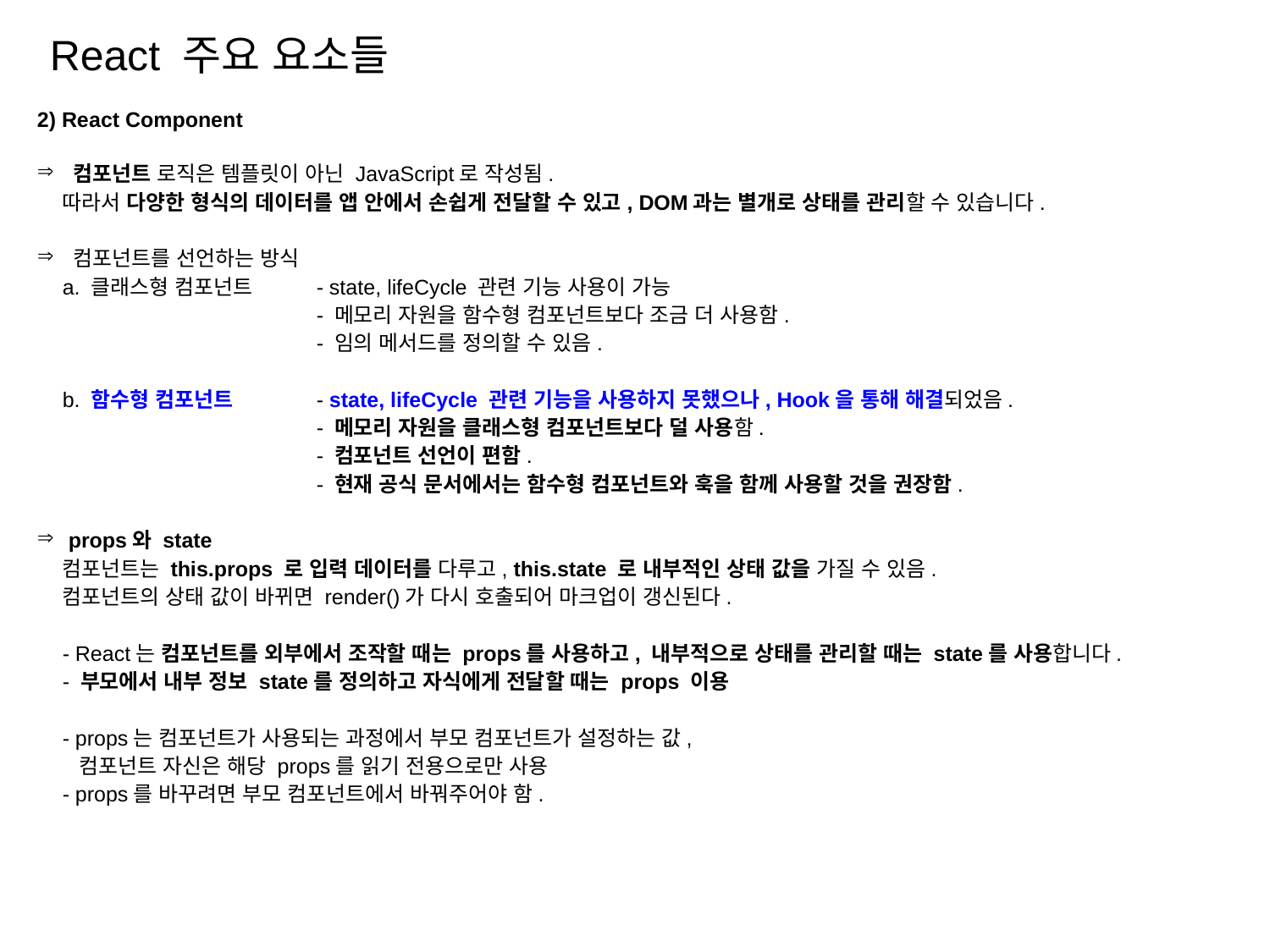

# React 주요 요소들
2) React Component
 컴포넌트 로직은 템플릿이 아닌 JavaScript로 작성됨.
따라서 다양한 형식의 데이터를 앱 안에서 손쉽게 전달할 수 있고, DOM과는 별개로 상태를 관리할 수 있습니다.

 컴포넌트를 선언하는 방식
a. 클래스형 컴포넌트 	- state, lifeCycle 관련 기능 사용이 가능
		- 메모리 자원을 함수형 컴포넌트보다 조금 더 사용함.
		- 임의 메서드를 정의할 수 있음.
b. 함수형 컴포넌트	- state, lifeCycle 관련 기능을 사용하지 못했으나, Hook을 통해 해결되었음.
		- 메모리 자원을 클래스형 컴포넌트보다 덜 사용함.
		- 컴포넌트 선언이 편함.
		- 현재 공식 문서에서는 함수형 컴포넌트와 훅을 함께 사용할 것을 권장함.

 props와 state
컴포넌트는 this.props 로 입력 데이터를 다루고, this.state 로 내부적인 상태 값을 가질 수 있음.
컴포넌트의 상태 값이 바뀌면 render()가 다시 호출되어 마크업이 갱신된다.
- React는 컴포넌트를 외부에서 조작할 때는 props를 사용하고, 내부적으로 상태를 관리할 때는 state를 사용합니다.
- 부모에서 내부 정보 state를 정의하고 자식에게 전달할 때는 props 이용
- props는 컴포넌트가 사용되는 과정에서 부모 컴포넌트가 설정하는 값,
  컴포넌트 자신은 해당 props를 읽기 전용으로만 사용
- props를 바꾸려면 부모 컴포넌트에서 바꿔주어야 함.
15